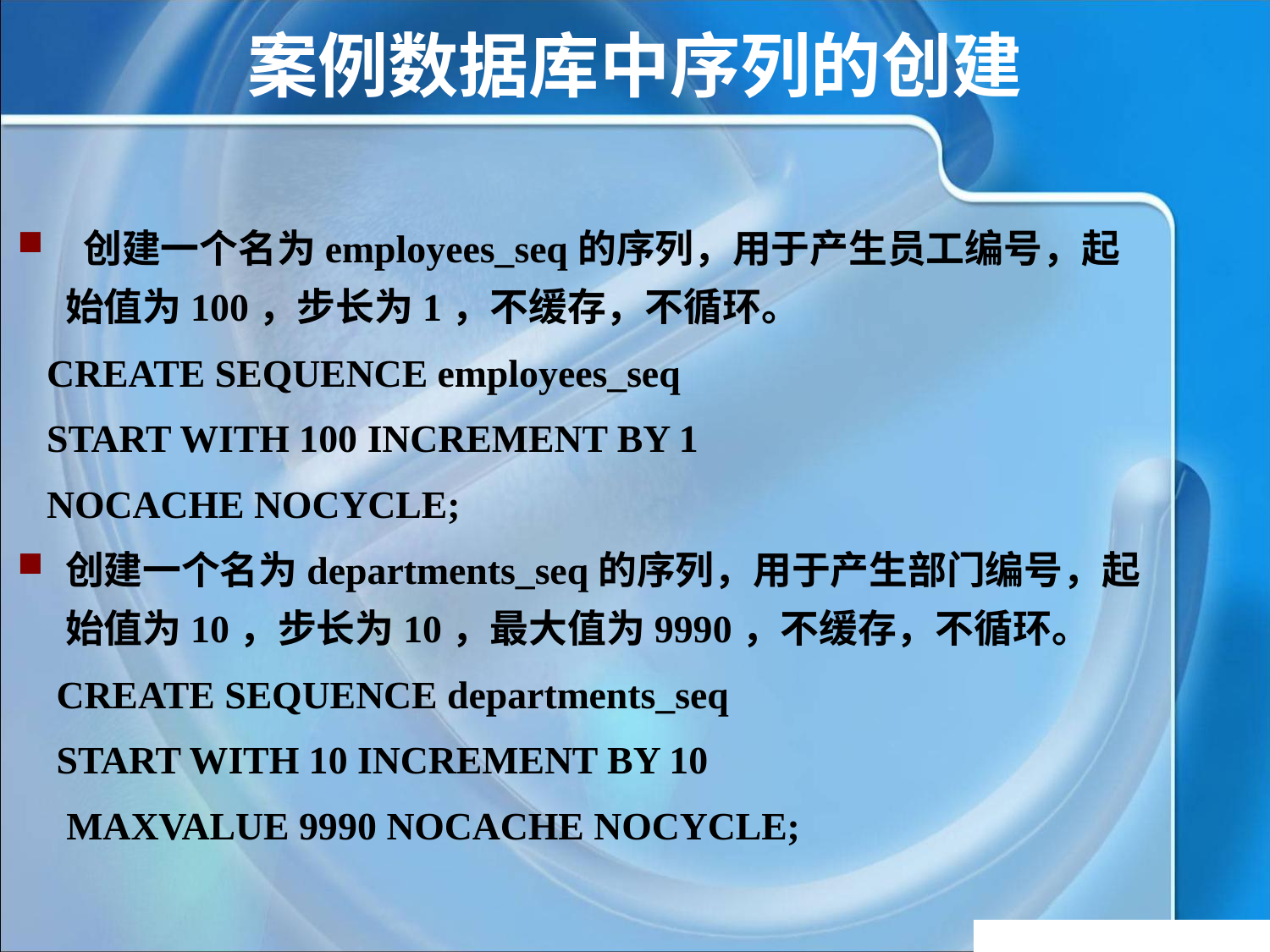

# 案例数据库中序列的创建
 创建一个名为employees_seq的序列，用于产生员工编号，起始值为100，步长为1，不缓存，不循环。
   CREATE SEQUENCE employees_seq
   START WITH 100 INCREMENT BY 1
   NOCACHE NOCYCLE;
创建一个名为departments_seq的序列，用于产生部门编号，起始值为10，步长为10，最大值为9990，不缓存，不循环。
    CREATE SEQUENCE departments_seq
    START WITH 10 INCREMENT BY 10
     MAXVALUE 9990 NOCACHE NOCYCLE;

121